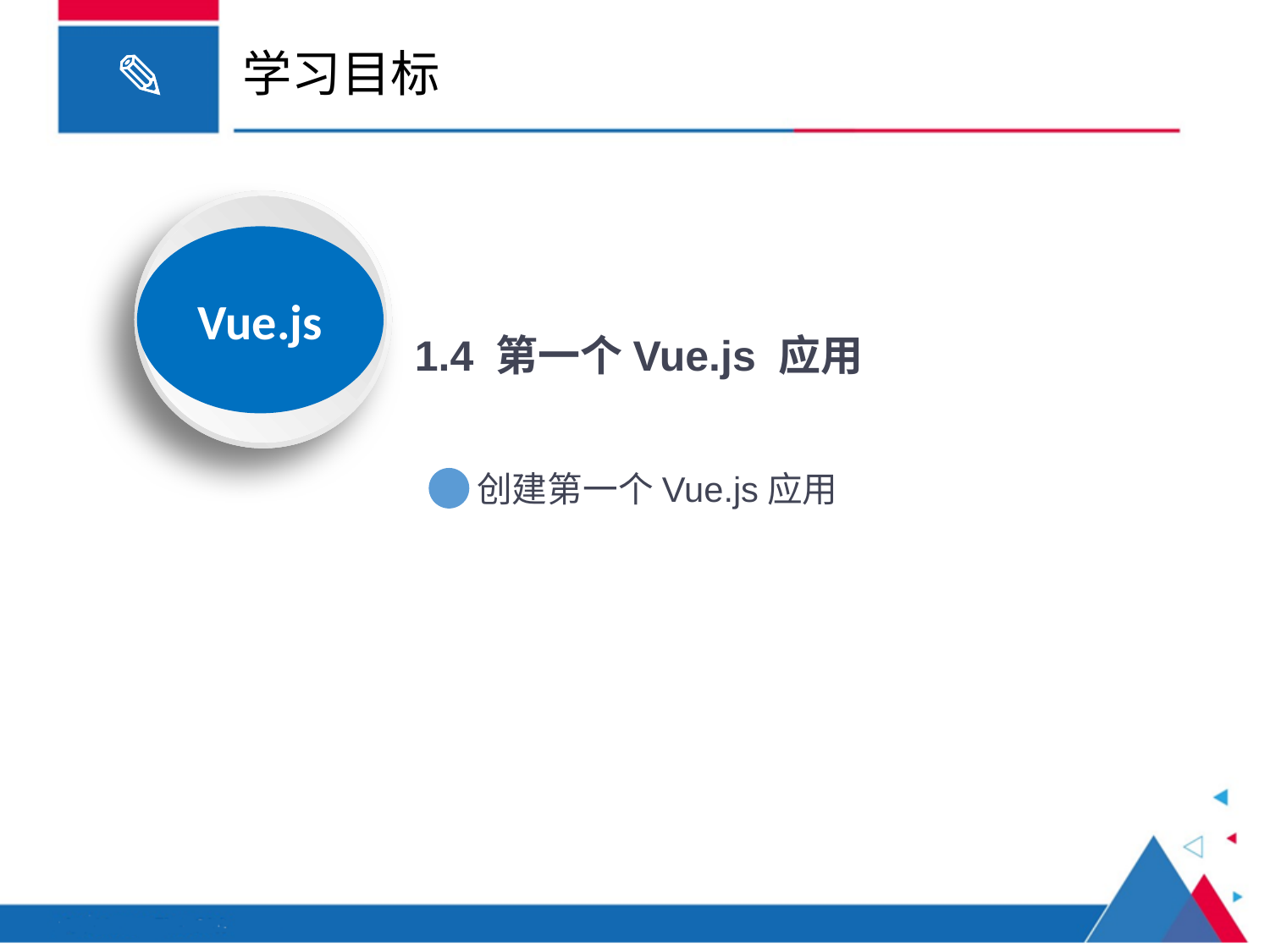

# 学习目标

Vue.js
1.4 第一个Vue.js 应用
创建第一个Vue.js应用